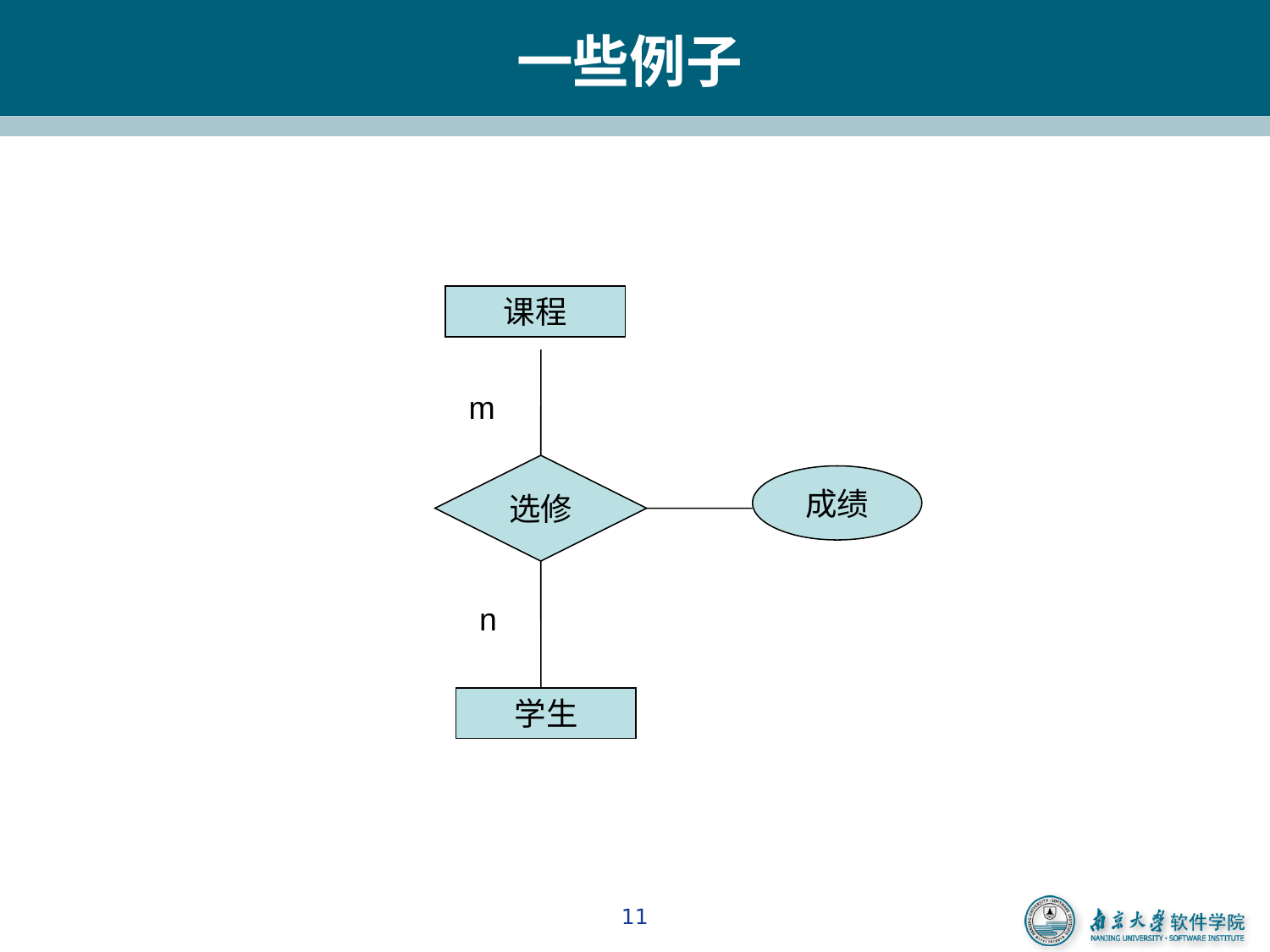

# 一些例子
课程

选修

m
n
成绩

学生
11